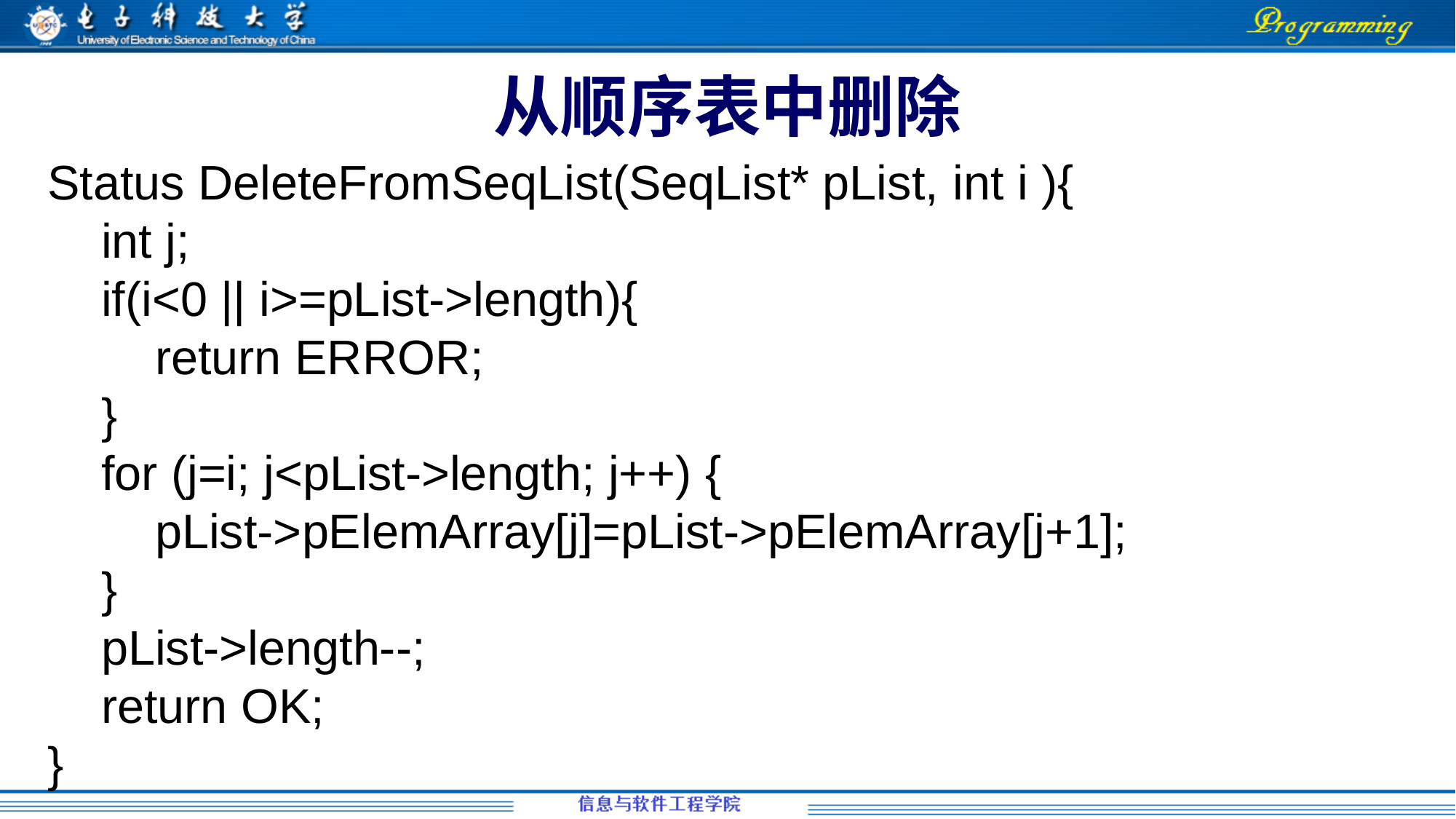

# 从顺序表中删除
Status DeleteFromSeqList(SeqList* pList, int i ){
    int j;
    if(i<0 || i>=pList->length){
        return ERROR;
    }
    for (j=i; j<pList->length; j++) {
        pList->pElemArray[j]=pList->pElemArray[j+1];
    }
    pList->length--;
    return OK;
}